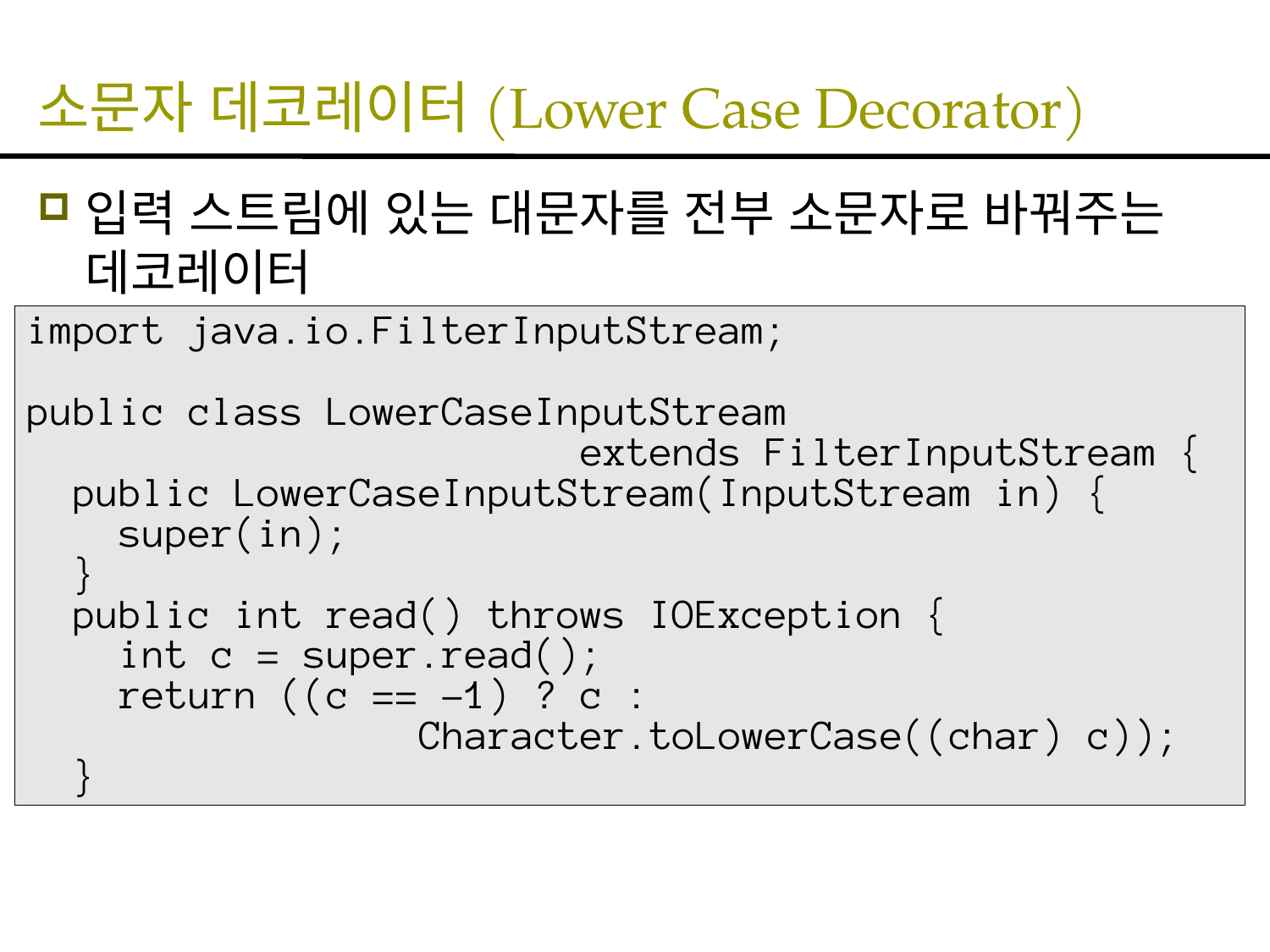

# 소문자 데코레이터(Lower Case Decorator)
입력 스트림에 있는 대문자를 전부 소문자로 바꿔주는 데코레이터

import java.io.FilterInputStream;

public class LowerCaseInputStream
                        extends FilterInputStream {
  public LowerCaseInputStream(InputStream in) {
    super(in);
  }
  public int read() throws IOException {
    int c = super.read();
    return ((c == -1) ? c :
                 Character.toLowerCase((char) c));
  }